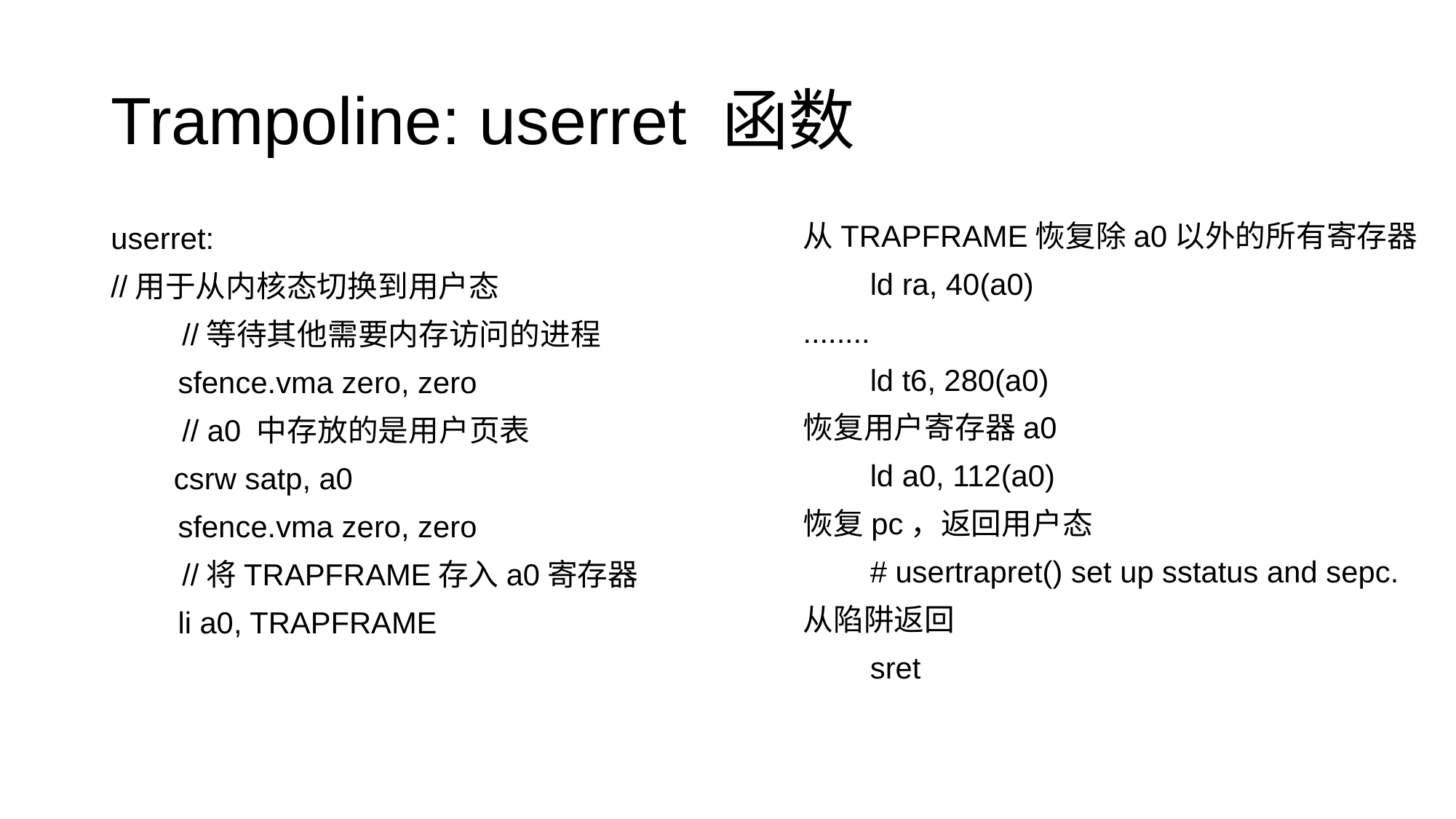

# Trampoline: userret 函数
从TRAPFRAME恢复除a0以外的所有寄存器
        ld ra, 40(a0)
........
        ld t6, 280(a0)
恢复用户寄存器a0
        ld a0, 112(a0)
恢复pc，返回用户态
        # usertrapret() set up sstatus and sepc.
从陷阱返回
        sret
userret:
//用于从内核态切换到用户态
  //等待其他需要内存访问的进程
        sfence.vma zero, zero
  // a0 中存放的是用户页表
 csrw satp, a0
        sfence.vma zero, zero
  //将TRAPFRAME存入a0寄存器
        li a0, TRAPFRAME